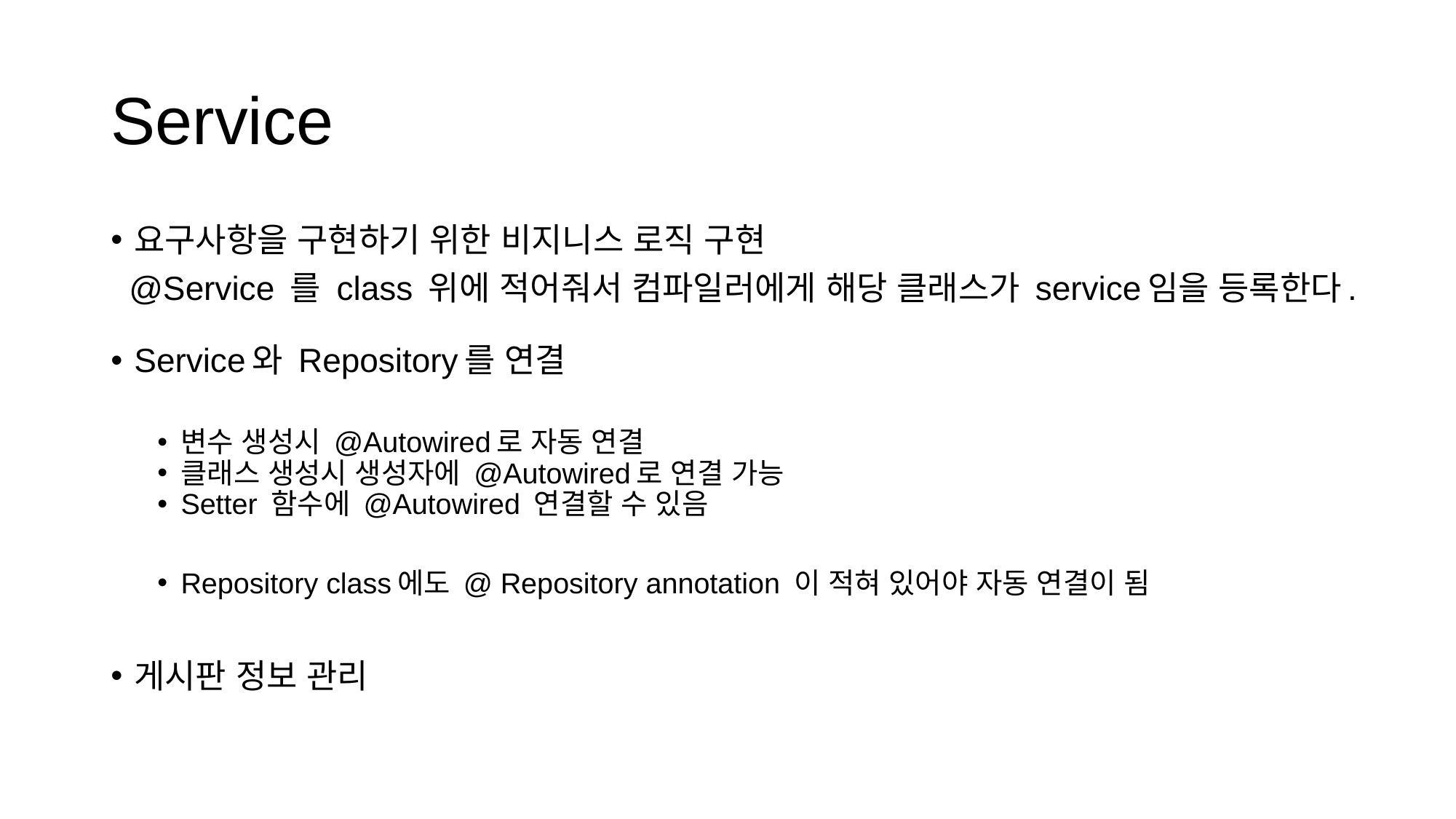

# Service
요구사항을 구현하기 위한 비지니스 로직 구현
@Service 를 class 위에 적어줘서 컴파일러에게 해당 클래스가 service임을 등록한다.

Service와 Repository를 연결

변수 생성시 @Autowired로 자동 연결
클래스 생성시 생성자에 @Autowired로 연결 가능
Setter 함수에 @Autowired 연결할 수 있음

Repository class에도 @ Repository annotation 이 적혀 있어야 자동 연결이 됨

게시판 정보 관리